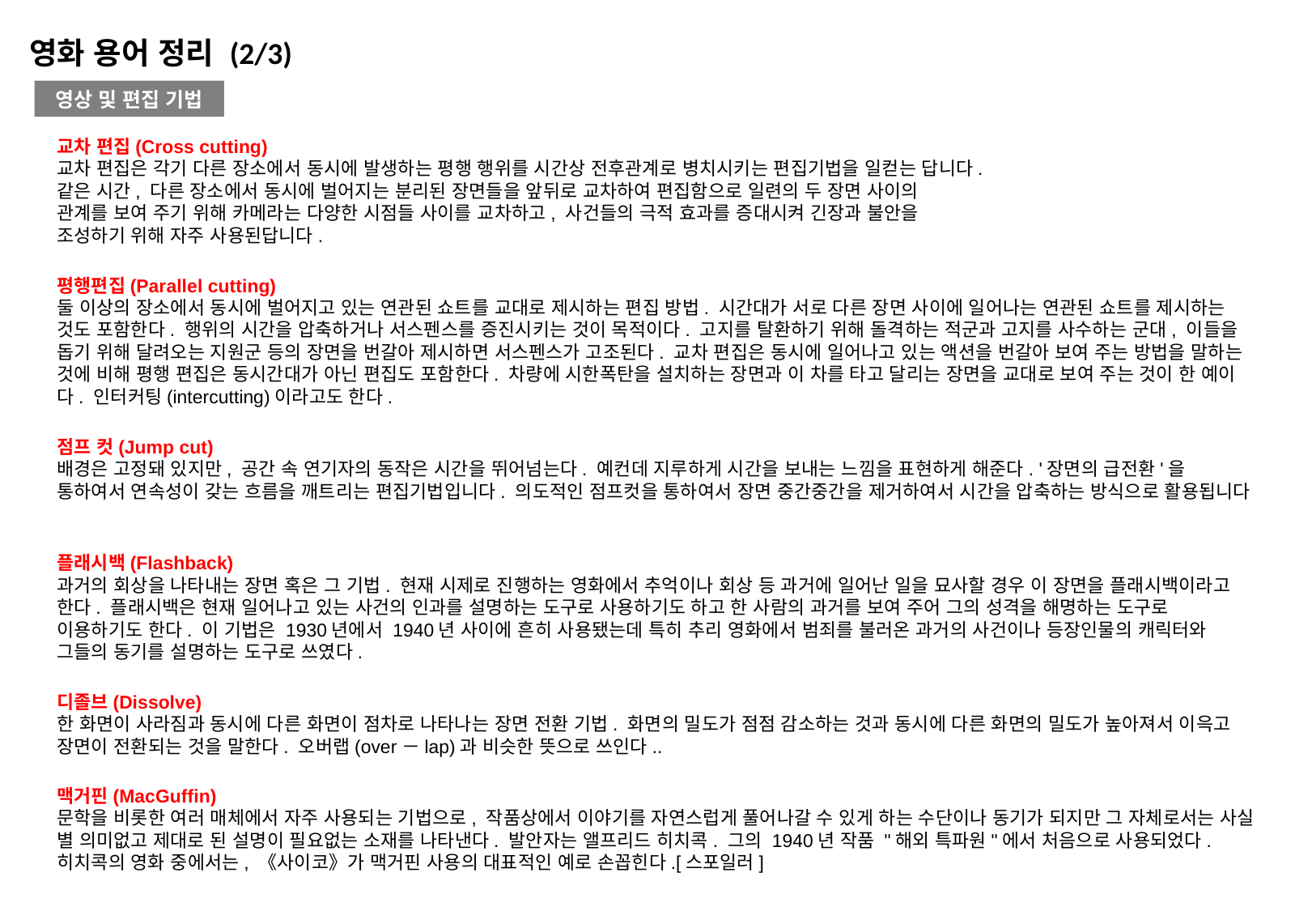

영화 용어 정리 (2/3)
영상 및 편집 기법
교차 편집(Cross cutting)
교차 편집은 각기 다른 장소에서 동시에 발생하는 평행 행위를 시간상 전후관계로 병치시키는 편집기법을 일컫는 답니다.
같은 시간, 다른 장소에서 동시에 벌어지는 분리된 장면들을 앞뒤로 교차하여 편집함으로 일련의 두 장면 사이의
관계를 보여 주기 위해 카메라는 다양한 시점들 사이를 교차하고, 사건들의 극적 효과를 증대시켜 긴장과 불안을
조성하기 위해 자주 사용된답니다.
평행편집(Parallel cutting)
둘 이상의 장소에서 동시에 벌어지고 있는 연관된 쇼트를 교대로 제시하는 편집 방법. 시간대가 서로 다른 장면 사이에 일어나는 연관된 쇼트를 제시하는 것도 포함한다. 행위의 시간을 압축하거나 서스펜스를 증진시키는 것이 목적이다. 고지를 탈환하기 위해 돌격하는 적군과 고지를 사수하는 군대, 이들을 돕기 위해 달려오는 지원군 등의 장면을 번갈아 제시하면 서스펜스가 고조된다. 교차 편집은 동시에 일어나고 있는 액션을 번갈아 보여 주는 방법을 말하는 것에 비해 평행 편집은 동시간대가 아닌 편집도 포함한다. 차량에 시한폭탄을 설치하는 장면과 이 차를 타고 달리는 장면을 교대로 보여 주는 것이 한 예이다. 인터커팅(intercutting)이라고도 한다.
점프 컷(Jump cut)
배경은 고정돼 있지만, 공간 속 연기자의 동작은 시간을 뛰어넘는다. 예컨데 지루하게 시간을 보내는 느낌을 표현하게 해준다. '장면의 급전환'을 통하여서 연속성이 갖는 흐름을 깨트리는 편집기법입니다. 의도적인 점프컷을 통하여서 장면 중간중간을 제거하여서 시간을 압축하는 방식으로 활용됩니다
플래시백(Flashback)
과거의 회상을 나타내는 장면 혹은 그 기법. 현재 시제로 진행하는 영화에서 추억이나 회상 등 과거에 일어난 일을 묘사할 경우 이 장면을 플래시백이라고 한다. 플래시백은 현재 일어나고 있는 사건의 인과를 설명하는 도구로 사용하기도 하고 한 사람의 과거를 보여 주어 그의 성격을 해명하는 도구로 이용하기도 한다. 이 기법은 1930년에서 1940년 사이에 흔히 사용됐는데 특히 추리 영화에서 범죄를 불러온 과거의 사건이나 등장인물의 캐릭터와 그들의 동기를 설명하는 도구로 쓰였다.
디졸브(Dissolve)
한 화면이 사라짐과 동시에 다른 화면이 점차로 나타나는 장면 전환 기법. 화면의 밀도가 점점 감소하는 것과 동시에 다른 화면의 밀도가 높아져서 이윽고 장면이 전환되는 것을 말한다. 오버랩(over－lap)과 비슷한 뜻으로 쓰인다..
맥거핀(MacGuffin)
문학을 비롯한 여러 매체에서 자주 사용되는 기법으로, 작품상에서 이야기를 자연스럽게 풀어나갈 수 있게 하는 수단이나 동기가 되지만 그 자체로서는 사실 별 의미없고 제대로 된 설명이 필요없는 소재를 나타낸다. 발안자는 앨프리드 히치콕. 그의 1940년 작품 "해외 특파원"에서 처음으로 사용되었다. 히치콕의 영화 중에서는, 《사이코》가 맥거핀 사용의 대표적인 예로 손꼽힌다.[스포일러]